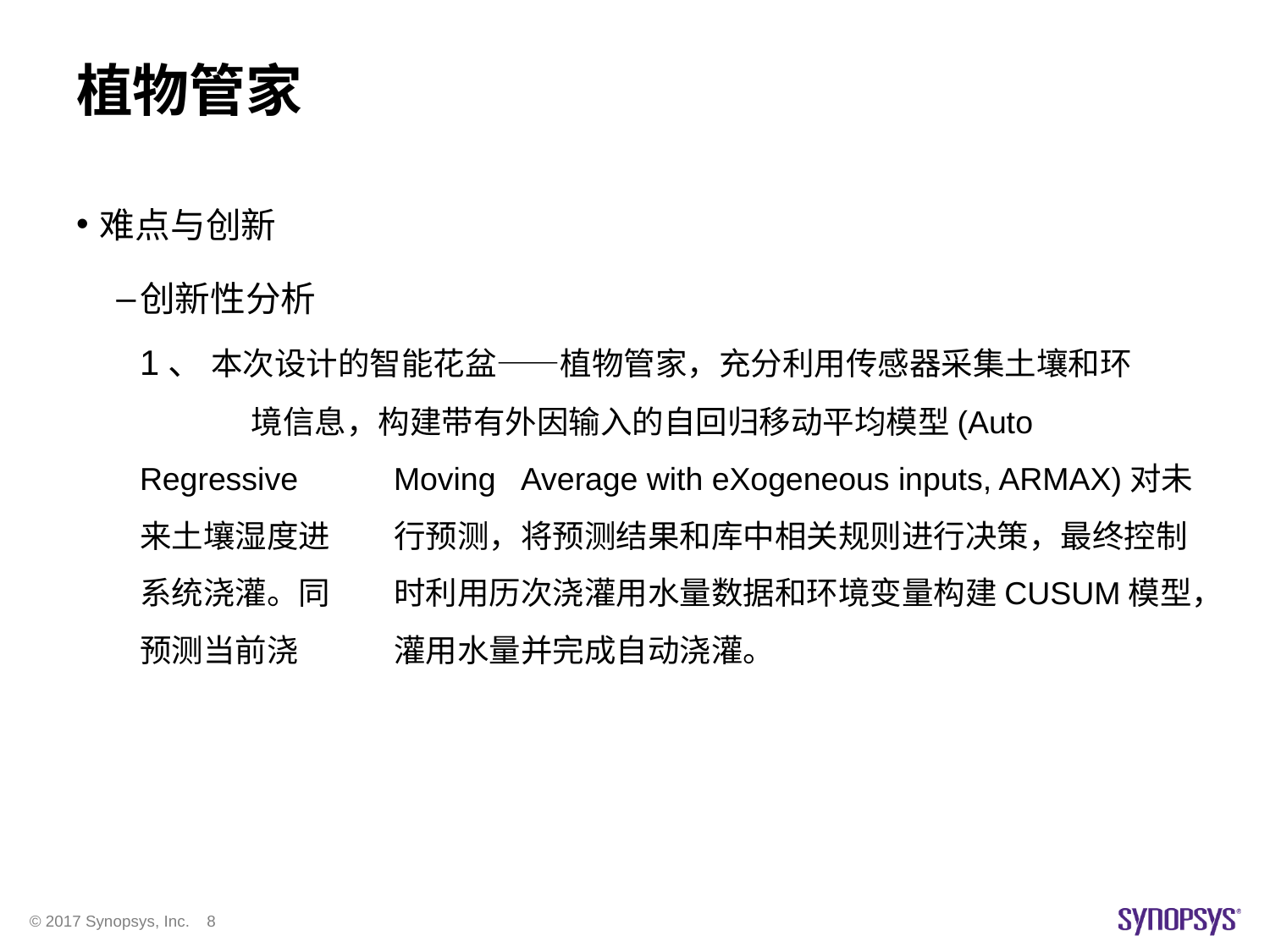

# 植物管家
难点与创新
创新性分析
1、 本次设计的智能花盆——植物管家，充分利用传感器采集土壤和环    	境信息，构建带有外因输入的自回归移动平均模型(Auto Regressive  	Moving 	Average with eXogeneous inputs, ARMAX)对未来土壤湿度进	行预测，将预测结果和库中相关规则进行决策，最终控制系统浇灌。同	时利用历次浇灌用水量数据和环境变量构建CUSUM模型，预测当前浇	灌用水量并完成自动浇灌。